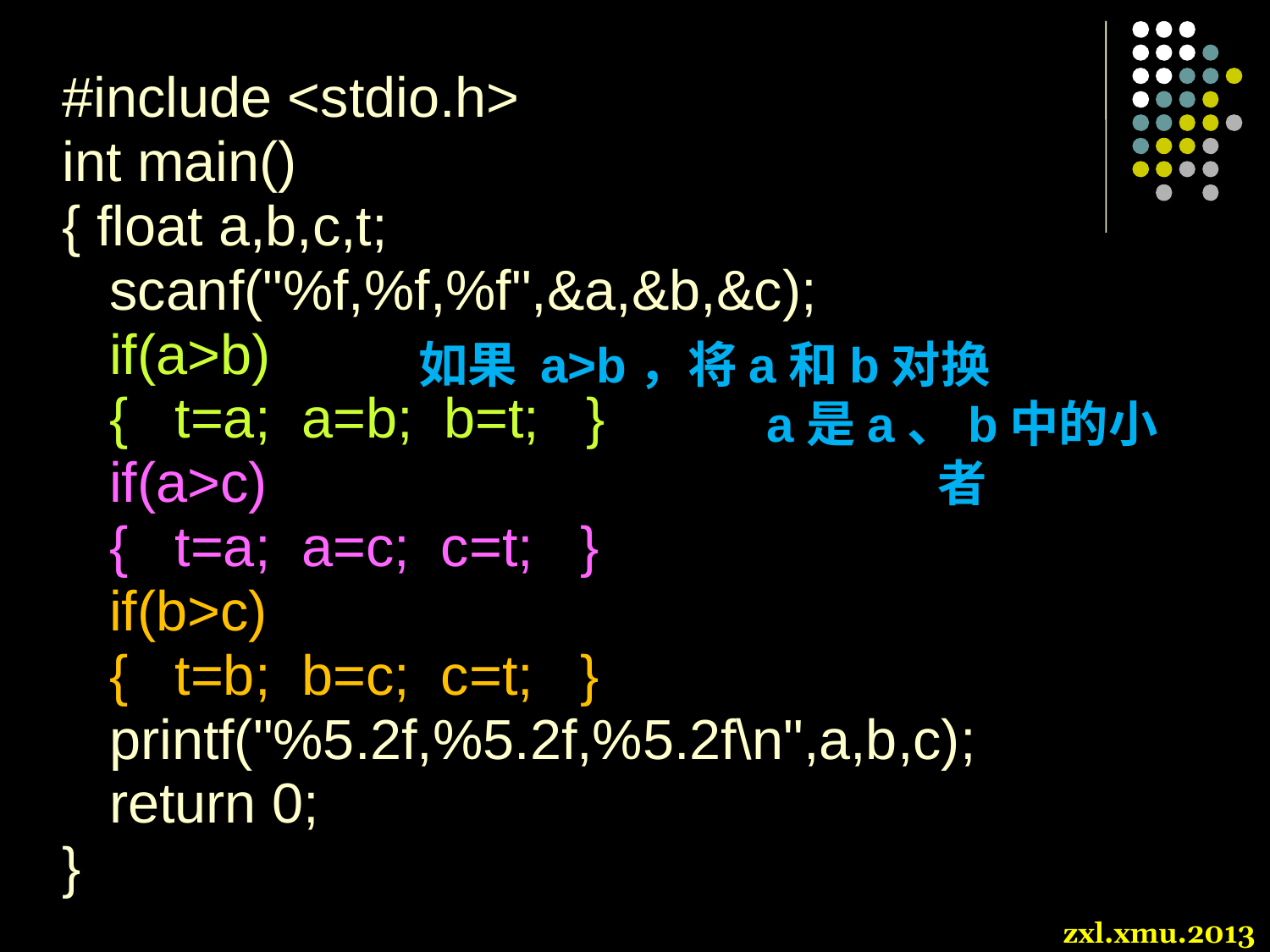

#include <stdio.h>
int main()
{ float a,b,c,t;
   scanf("%f,%f,%f",&a,&b,&c);
   if(a>b)
   {   t=a;  a=b;  b=t;   }
   if(a>c)
   {   t=a;  a=c;  c=t;   }
   if(b>c)
   {   t=b;  b=c;  c=t;   }
   printf("%5.2f,%5.2f,%5.2f\n",a,b,c);
   return 0;
}
如果 a>b，将a和b对换
a是a、b中的小者